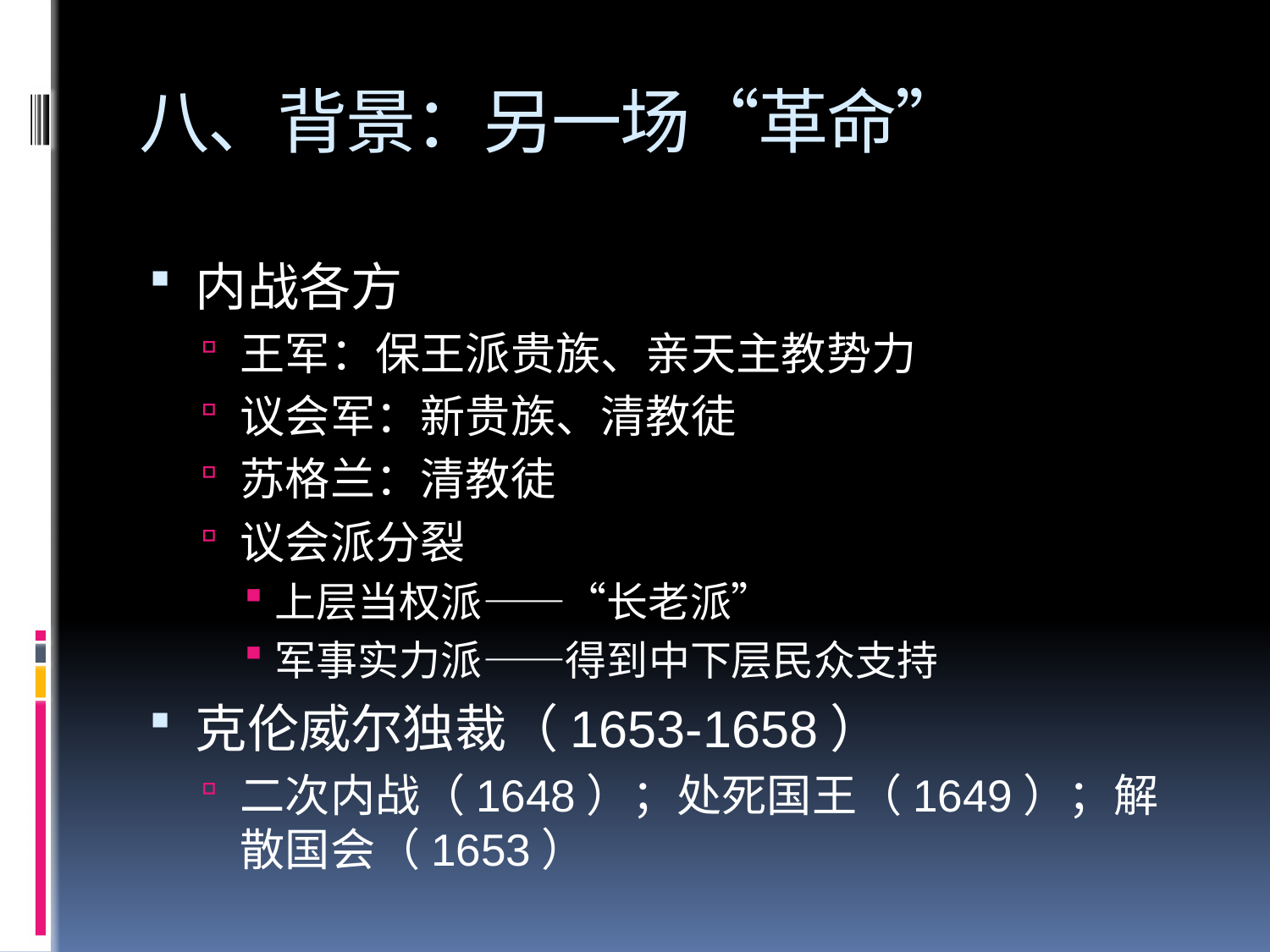

# 八、背景：另一场“革命”
内战各方
王军：保王派贵族、亲天主教势力
议会军：新贵族、清教徒
苏格兰：清教徒
议会派分裂
上层当权派——“长老派”
军事实力派——得到中下层民众支持
克伦威尔独裁（1653-1658）
二次内战（1648）；处死国王（1649）；解散国会（1653）